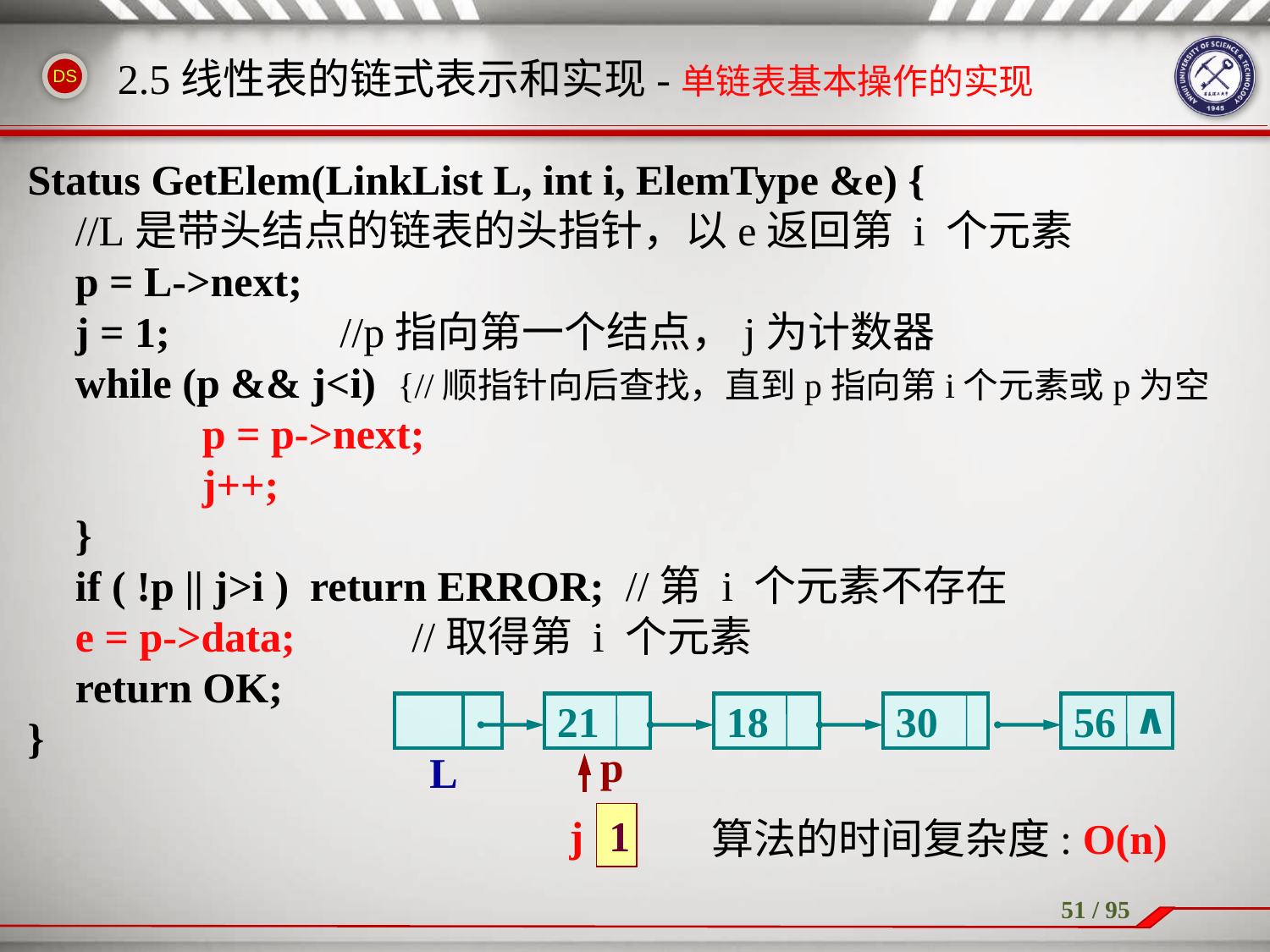

# 2.5线性表的链式表示和实现-单链表基本操作的实现
Status GetElem(LinkList L, int i, ElemType &e) {
	//L是带头结点的链表的头指针，以e返回第 i 个元素
	p = L->next;
	j = 1;  		 //p指向第一个结点，j为计数器
	while (p && j<i)  {//顺指针向后查找，直到p指向第i个元素或p为空
		p = p->next;
		j++;
	}
	if ( !p || j>i )  return ERROR;  //第 i 个元素不存在
	e = p->data;           //取得第 i 个元素
	return OK;
}
∧
56

L
21

18

30

p

j
1

算法的时间复杂度: O(n)